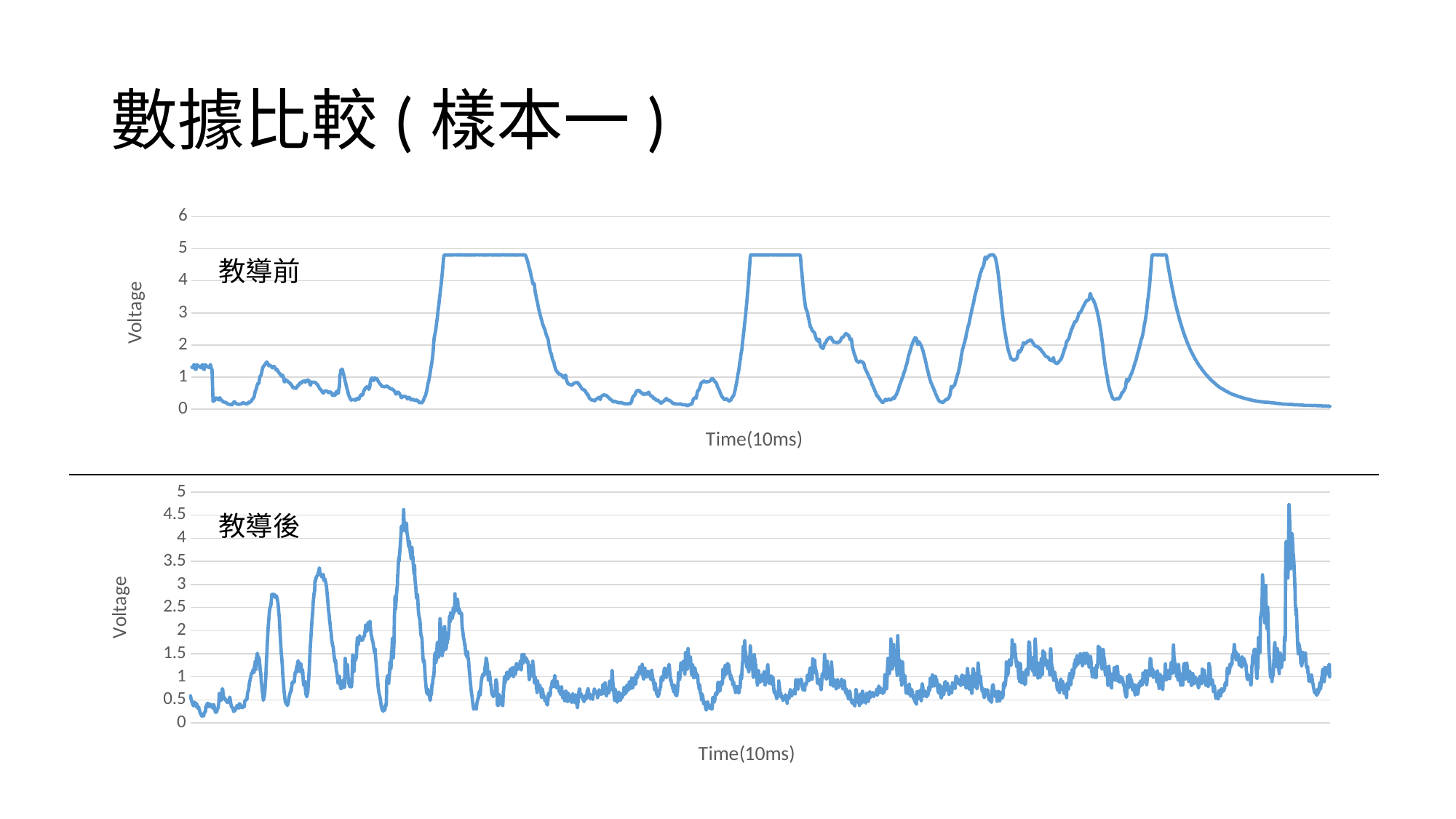

# 數據比較(樣本一)

### Chart

| Category | 數列 1 |
|---|---|
| 類別 1 | 1.31 |
| 類別 2 | 1.3 |
| 類別 3 | 1.3 |
| 類別 4 | 1.35 |
教導前

### Chart

| Category | 數列 1 |
|---|---|
| 類別 1 | 0.59 |
| 類別 2 | 0.59 |
| 類別 3 | 0.52 |
| 類別 4 | 0.5 |
教導後